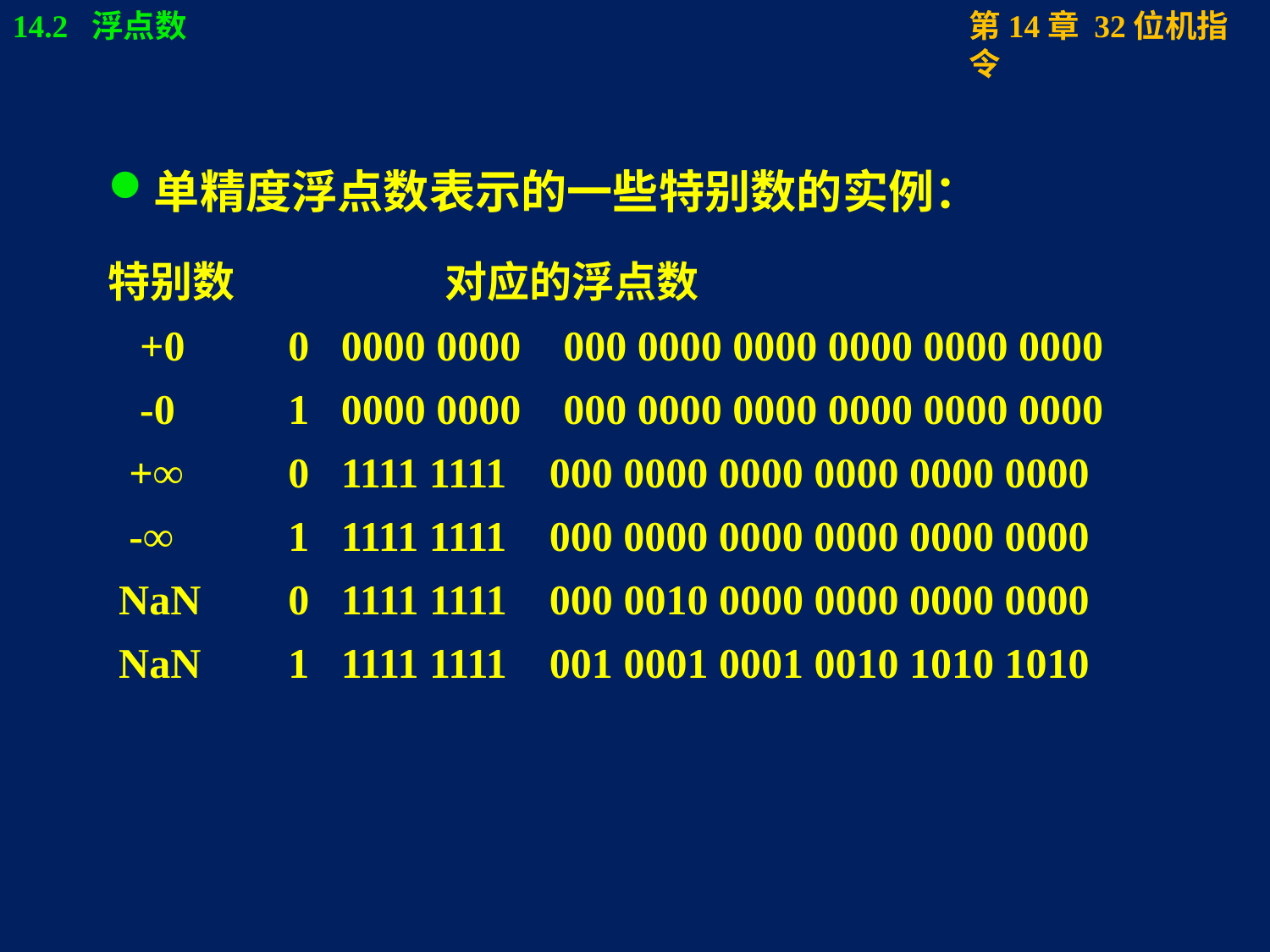

#
单精度浮点数表示的一些特别数的实例：
特别数                      对应的浮点数
   +0 	     0   0000 0000    000 0000 0000 0000 0000 0000
   -0  	     1   0000 0000    000 0000 0000 0000 0000 0000
  +∞ 	     0   1111 1111    000 0000 0000 0000 0000 0000
  -∞ 	     1   1111 1111    000 0000 0000 0000 0000 0000
 NaN	     0   1111 1111    000 0010 0000 0000 0000 0000
 NaN	     1   1111 1111    001 0001 0001 0010 1010 1010